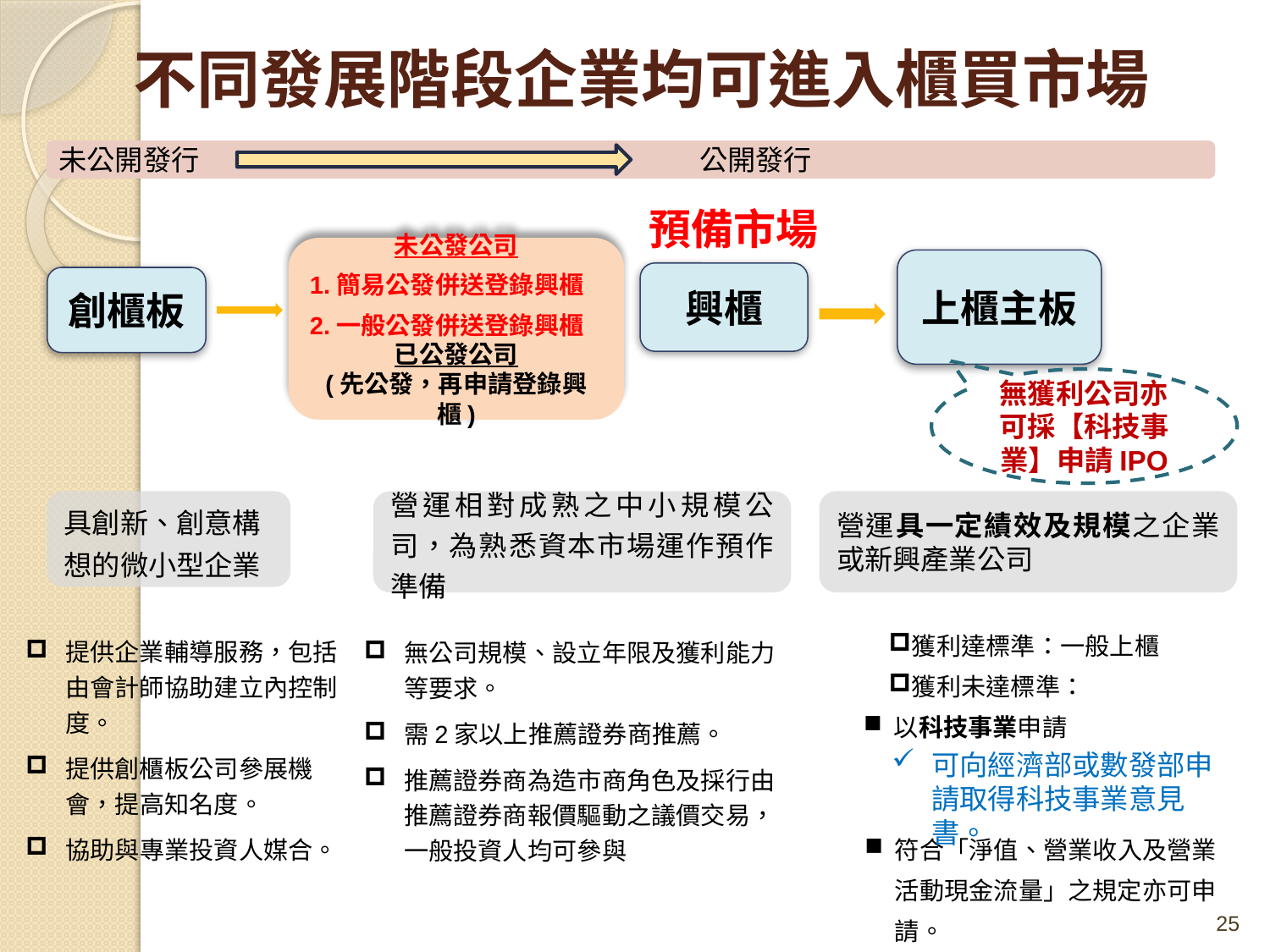

# 不同發展階段企業均可進入櫃買市場
未公開發行
公開發行

預備市場
未公發公司
1.簡易公發併送登錄興櫃
2.一般公發併送登錄興櫃
已公發公司
(先公發，再申請登錄興櫃)
上櫃主板
興櫃
創櫃板

無獲利公司亦可採【科技事業】申請IPO
具創新、創意構想的微小型企業
提供企業輔導服務，包括由會計師協助建立內控制度。
提供創櫃板公司參展機會，提高知名度。
協助與專業投資人媒合。
營運相對成熟之中小規模公司，為熟悉資本市場運作預作準備
無公司規模、設立年限及獲利能力等要求。
需2家以上推薦證券商推薦。
推薦證券商為造市商角色及採行由推薦證券商報價驅動之議價交易，一般投資人均可參與

營運具一定績效及規模之企業或新興產業公司
獲利達標準：一般上櫃
獲利未達標準：
以科技事業申請

可向經濟部或數發部申請取得科技事業意見書。
符合「淨值、營業收入及營業活動現金流量」之規定亦可申請。
25